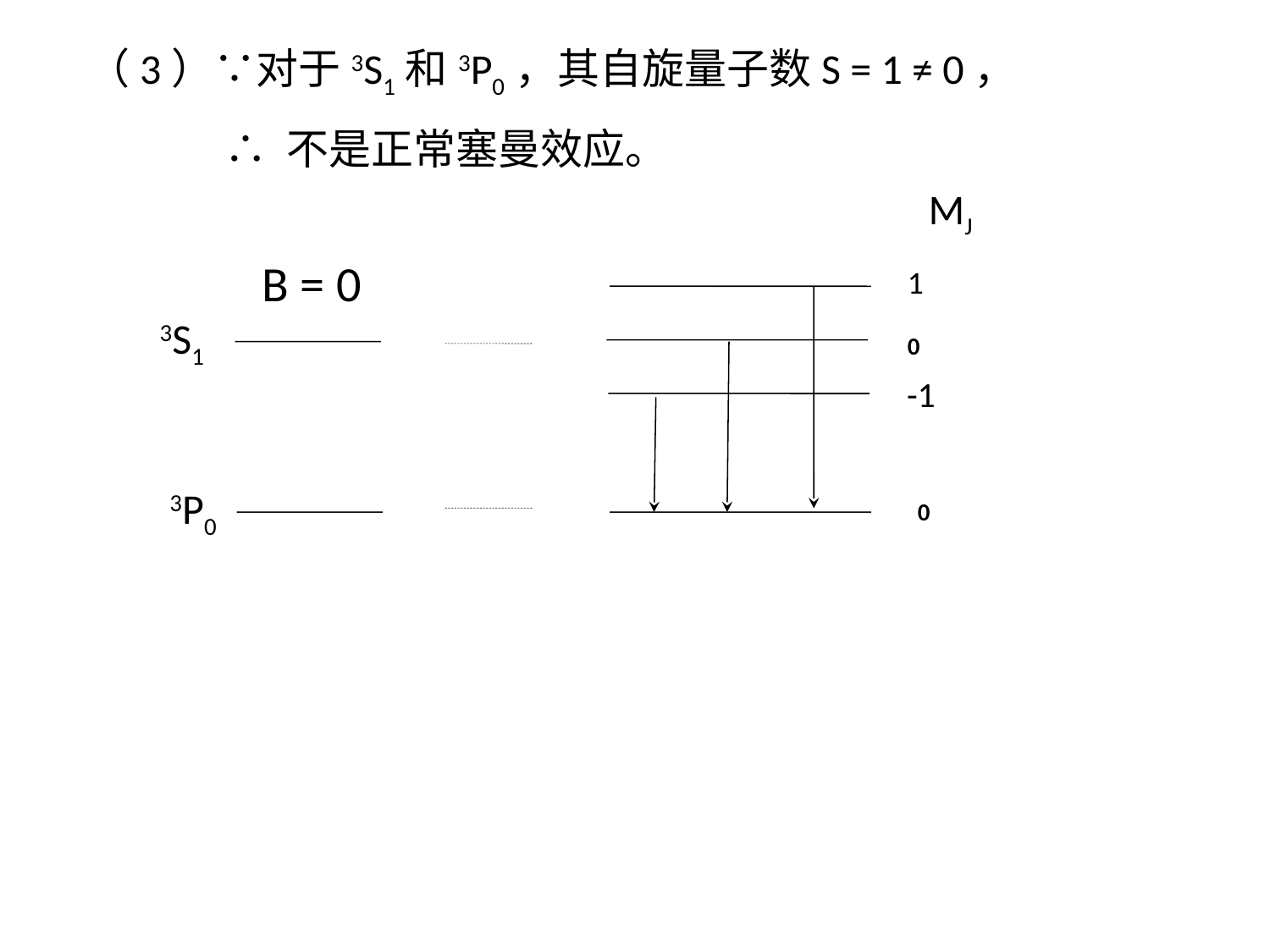

（3）∵对于3S1和3P0，其自旋量子数S = 1 ≠ 0，
∴ 不是正常塞曼效应。
MJ
B = 0
1

0
3S1
 -1
0
3P0